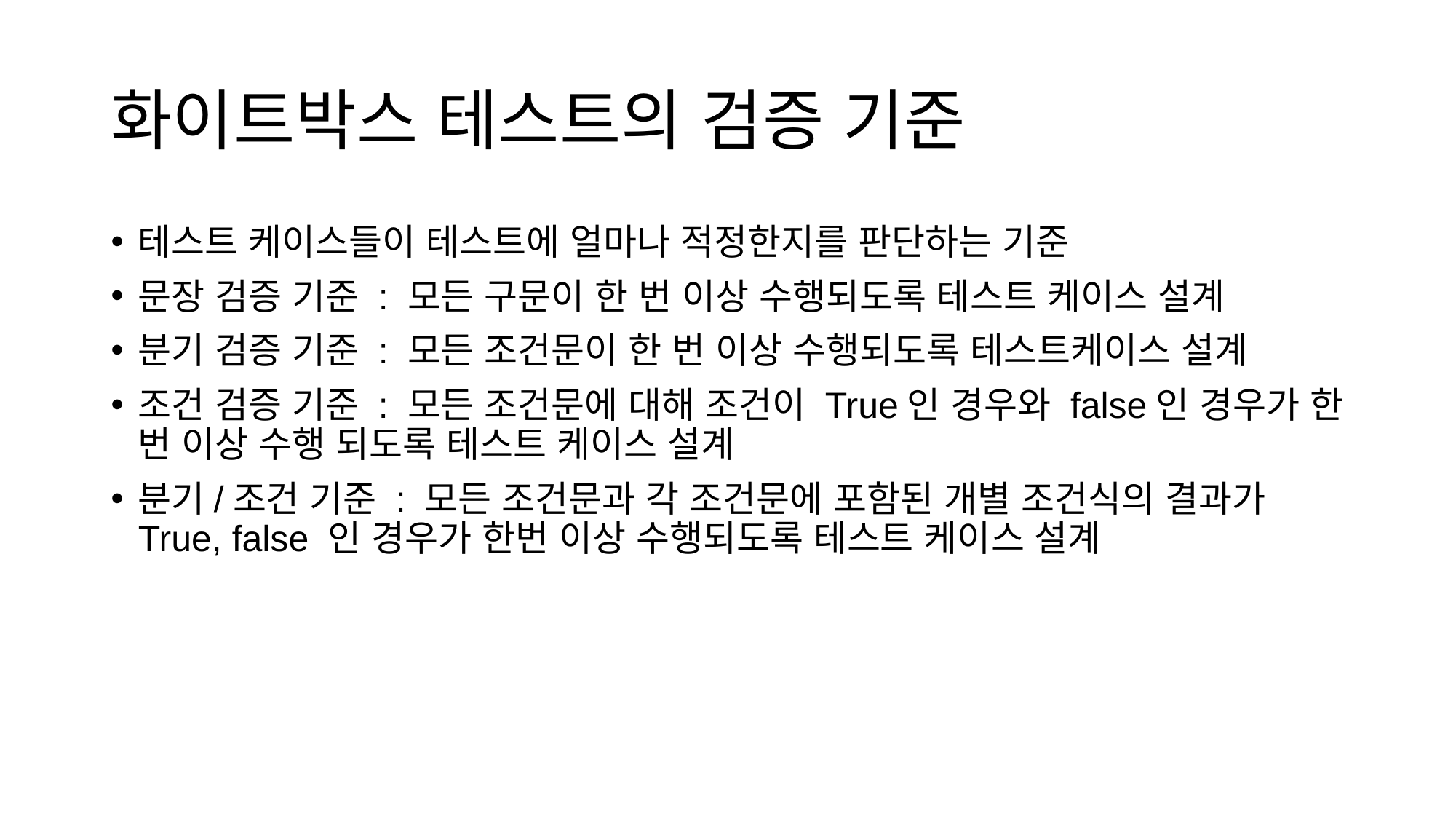

# 화이트박스 테스트의 검증 기준
테스트 케이스들이 테스트에 얼마나 적정한지를 판단하는 기준
문장 검증 기준 : 모든 구문이 한 번 이상 수행되도록 테스트 케이스 설계
분기 검증 기준 : 모든 조건문이 한 번 이상 수행되도록 테스트케이스 설계
조건 검증 기준 : 모든 조건문에 대해 조건이 True인 경우와 false인 경우가 한 번 이상 수행 되도록 테스트 케이스 설계
분기/조건 기준 : 모든 조건문과 각 조건문에 포함된 개별 조건식의 결과가 True, false 인 경우가 한번 이상 수행되도록 테스트 케이스 설계